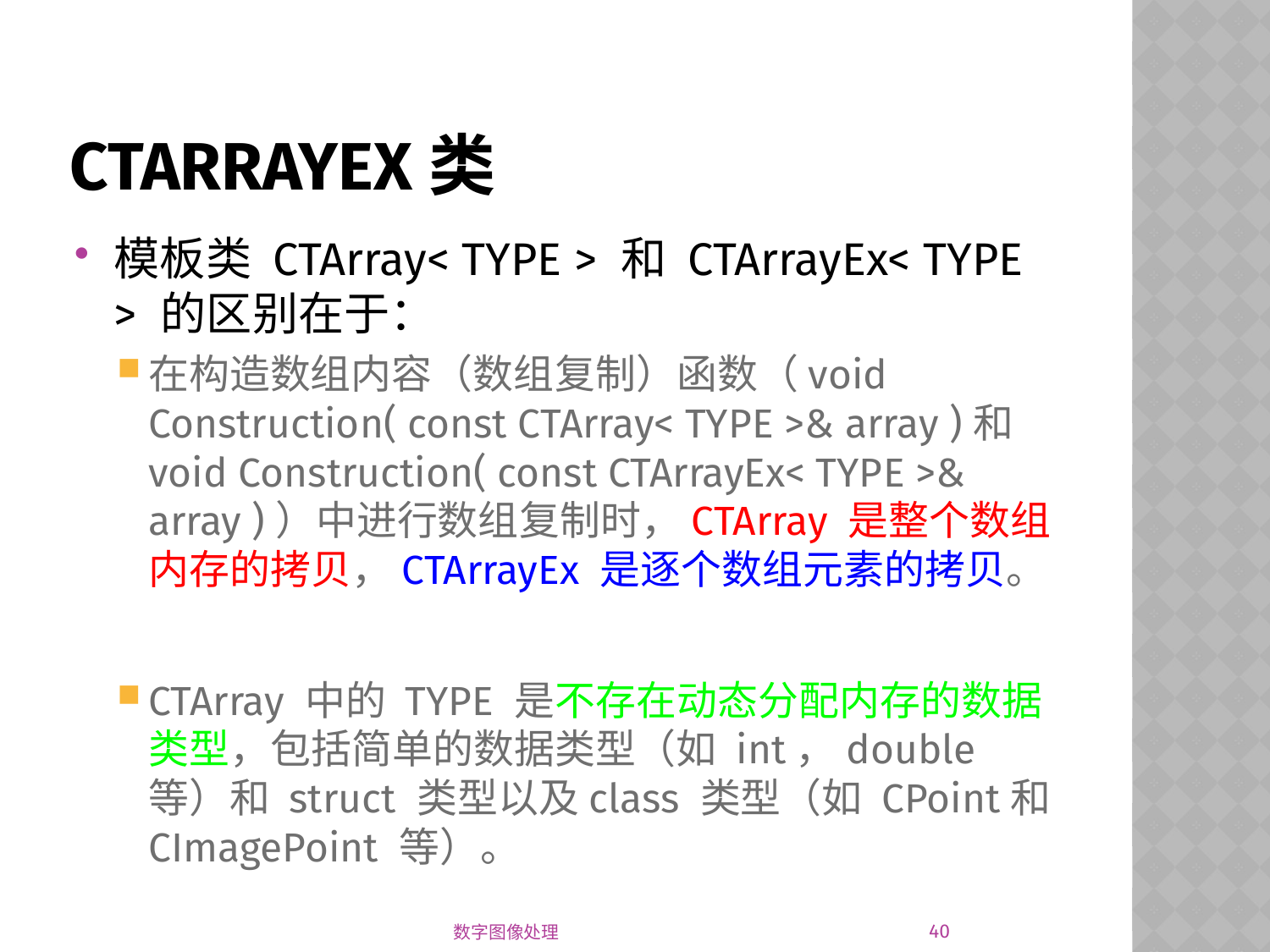

# CTArrayEx类
模板类 CTArray< TYPE > 和 CTArrayEx< TYPE > 的区别在于：
在构造数组内容（数组复制）函数（void Construction( const CTArray< TYPE >& array )和void Construction( const CTArrayEx< TYPE >& array )）中进行数组复制时，CTArray 是整个数组内存的拷贝，CTArrayEx 是逐个数组元素的拷贝。

CTArray 中的 TYPE 是不存在动态分配内存的数据类型，包括简单的数据类型（如 int，double 等）和 struct 类型以及class 类型（如 CPoint和CImagePoint 等）。
40
数字图像处理